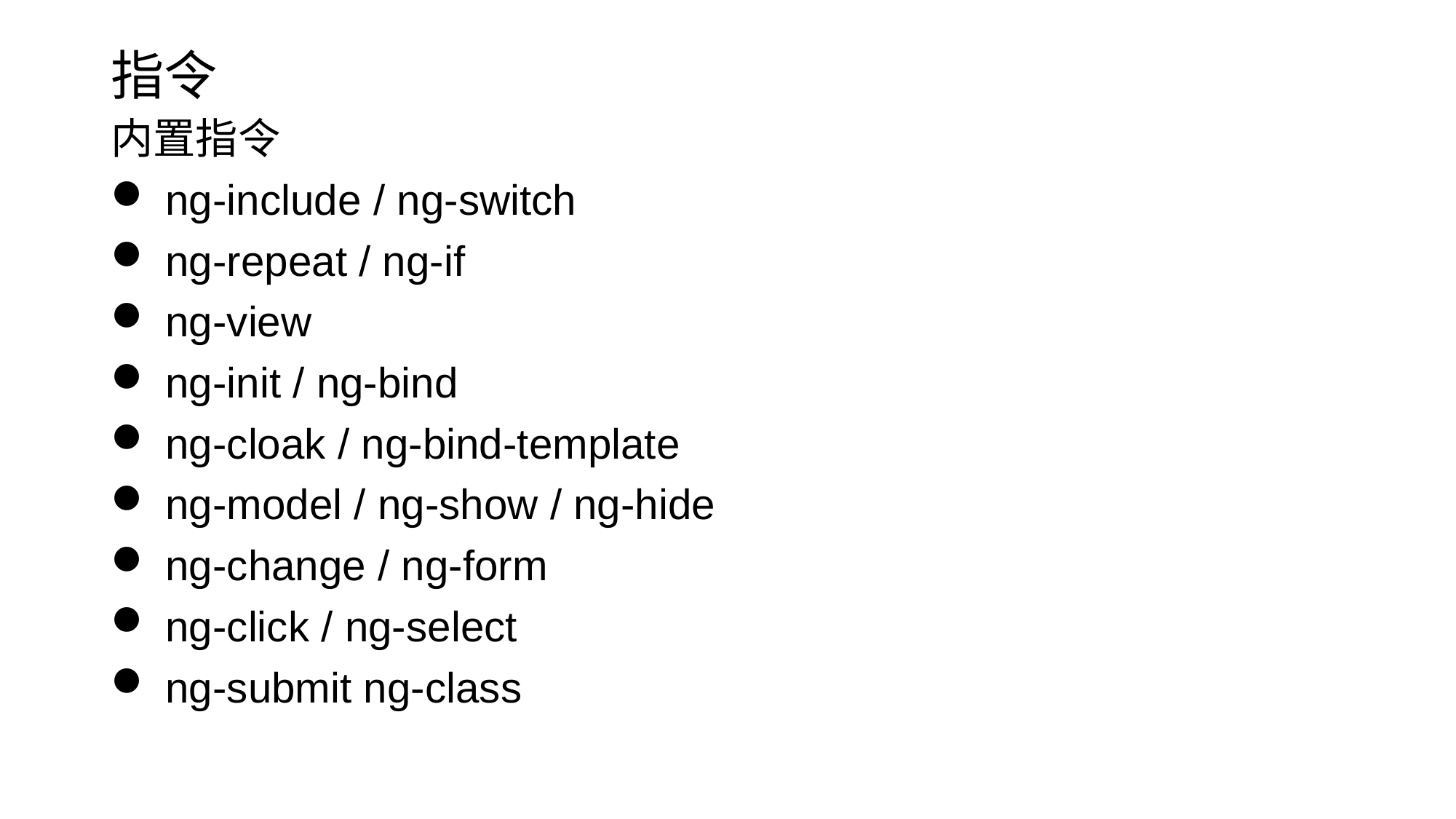

# 指令
内置指令
ng-include / ng-switch
ng-repeat / ng-if
ng-view
ng-init / ng-bind
ng-cloak / ng-bind-template
ng-model / ng-show / ng-hide
ng-change / ng-form
ng-click / ng-select
ng-submit ng-class